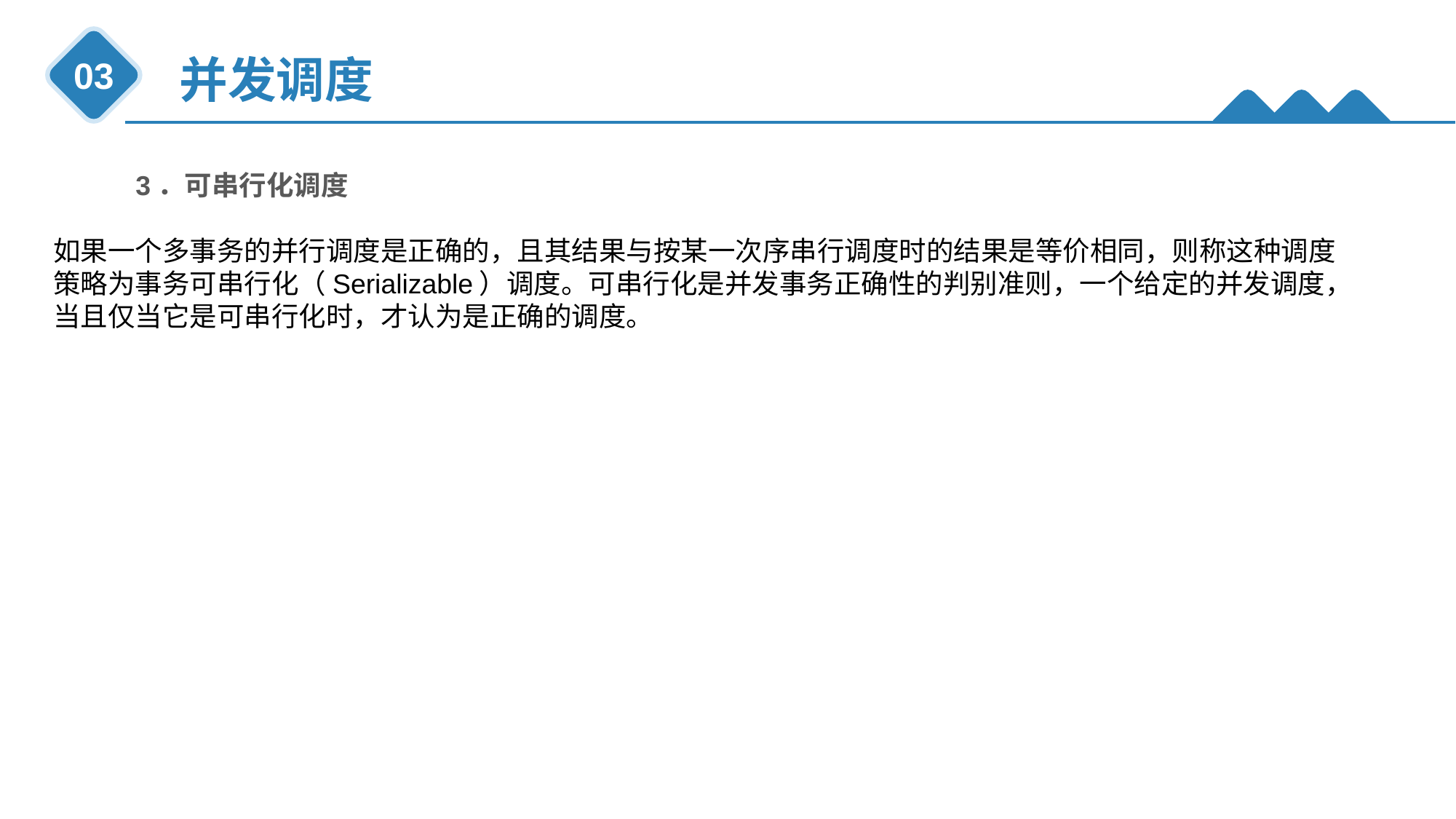

并发调度
03

3．可串行化调度
如果一个多事务的并行调度是正确的，且其结果与按某一次序串行调度时的结果是等价相同，则称这种调度策略为事务可串行化（Serializable）调度。可串行化是并发事务正确性的判别准则，一个给定的并发调度，当且仅当它是可串行化时，才认为是正确的调度。